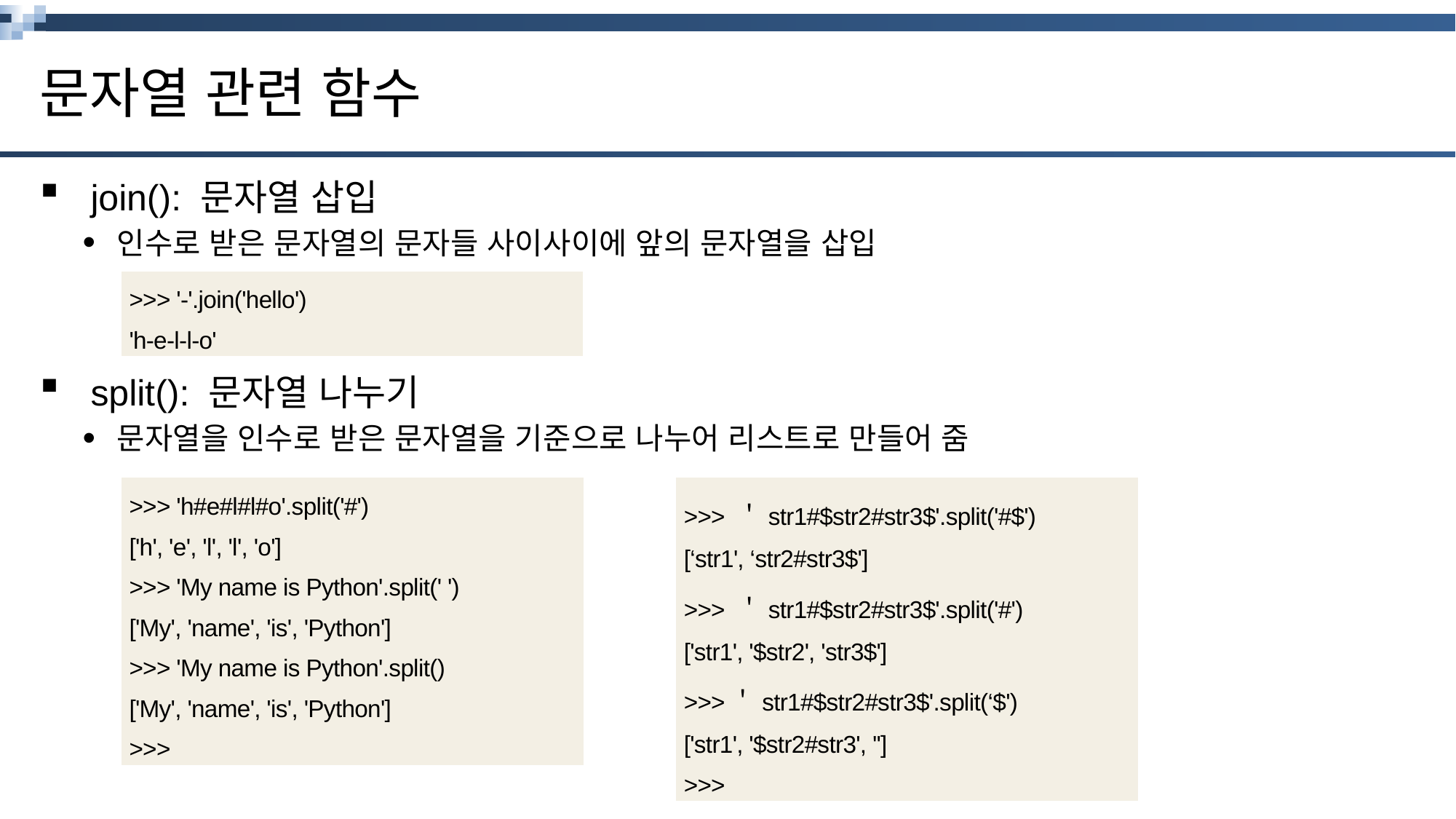

# 문자열 관련 함수
 join(): 문자열 삽입
인수로 받은 문자열의 문자들 사이사이에 앞의 문자열을 삽입

 split(): 문자열 나누기
문자열을 인수로 받은 문자열을 기준으로 나누어 리스트로 만들어 줌
| >>> '-'.join('hello') 'h-e-l-l-o' |
| --- |
| >>> 'h#e#l#l#o'.split('#') ['h', 'e', 'l', 'l', 'o'] >>> 'My name is Python'.split(' ') ['My', 'name', 'is', 'Python'] >>> 'My name is Python'.split() ['My', 'name', 'is', 'Python'] >>> |
| --- |
| >>> ＇str1#$str2#str3$'.split('#$') [‘str1', ‘str2#str3$'] >>> ＇str1#$str2#str3$'.split('#') ['str1', '$str2', 'str3$'] >>>＇str1#$str2#str3$'.split(‘$') ['str1', '$str2#str3', ''] >>> |
| --- |